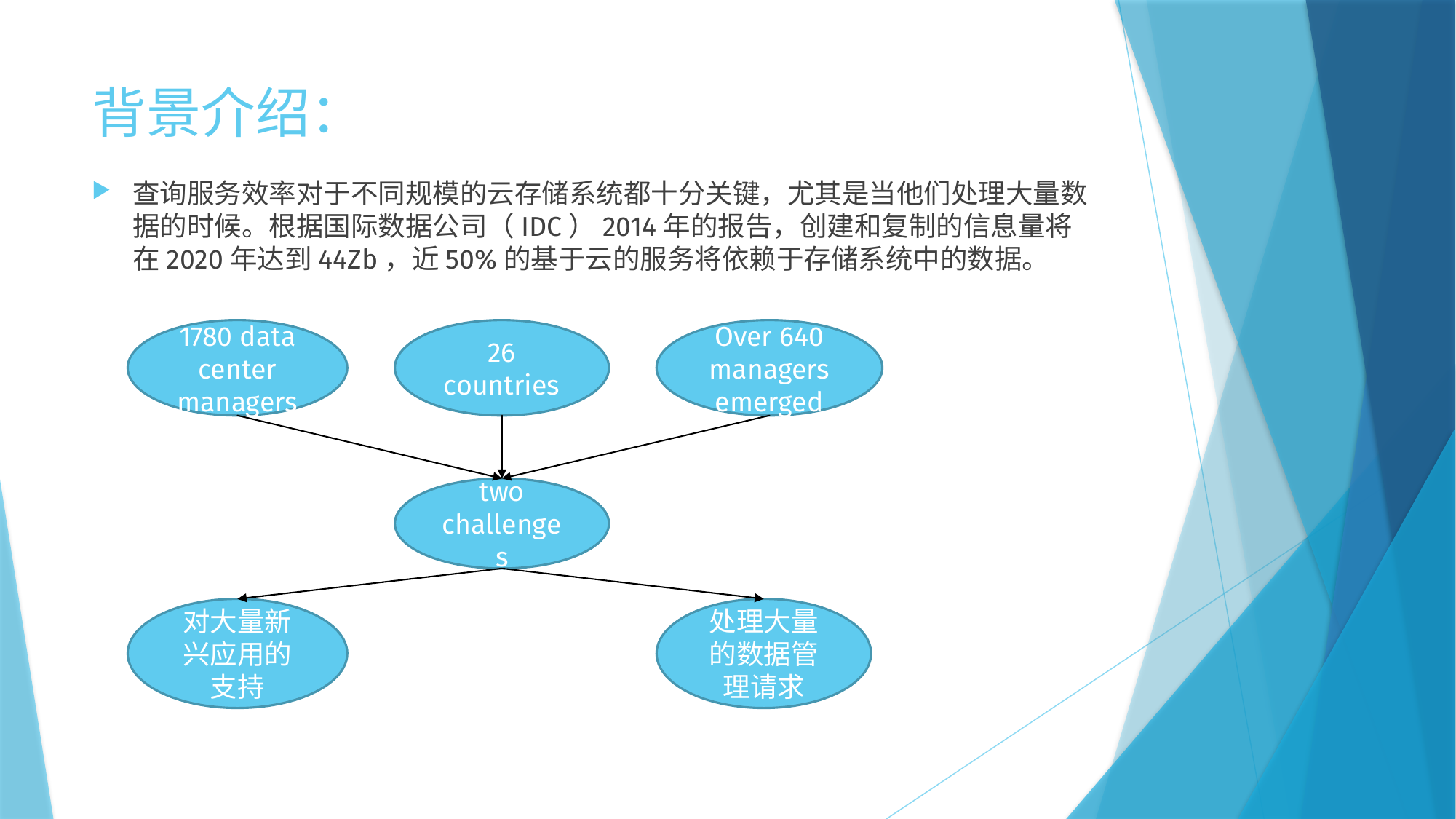

# 背景介绍：
查询服务效率对于不同规模的云存储系统都十分关键，尤其是当他们处理大量数据的时候。根据国际数据公司（IDC）2014年的报告，创建和复制的信息量将在2020年达到44Zb，近50%的基于云的服务将依赖于存储系统中的数据。
26 countries
Over 640 managers emerged
1780 data center managers
two challenges
对大量新兴应用的支持
处理大量的数据管理请求